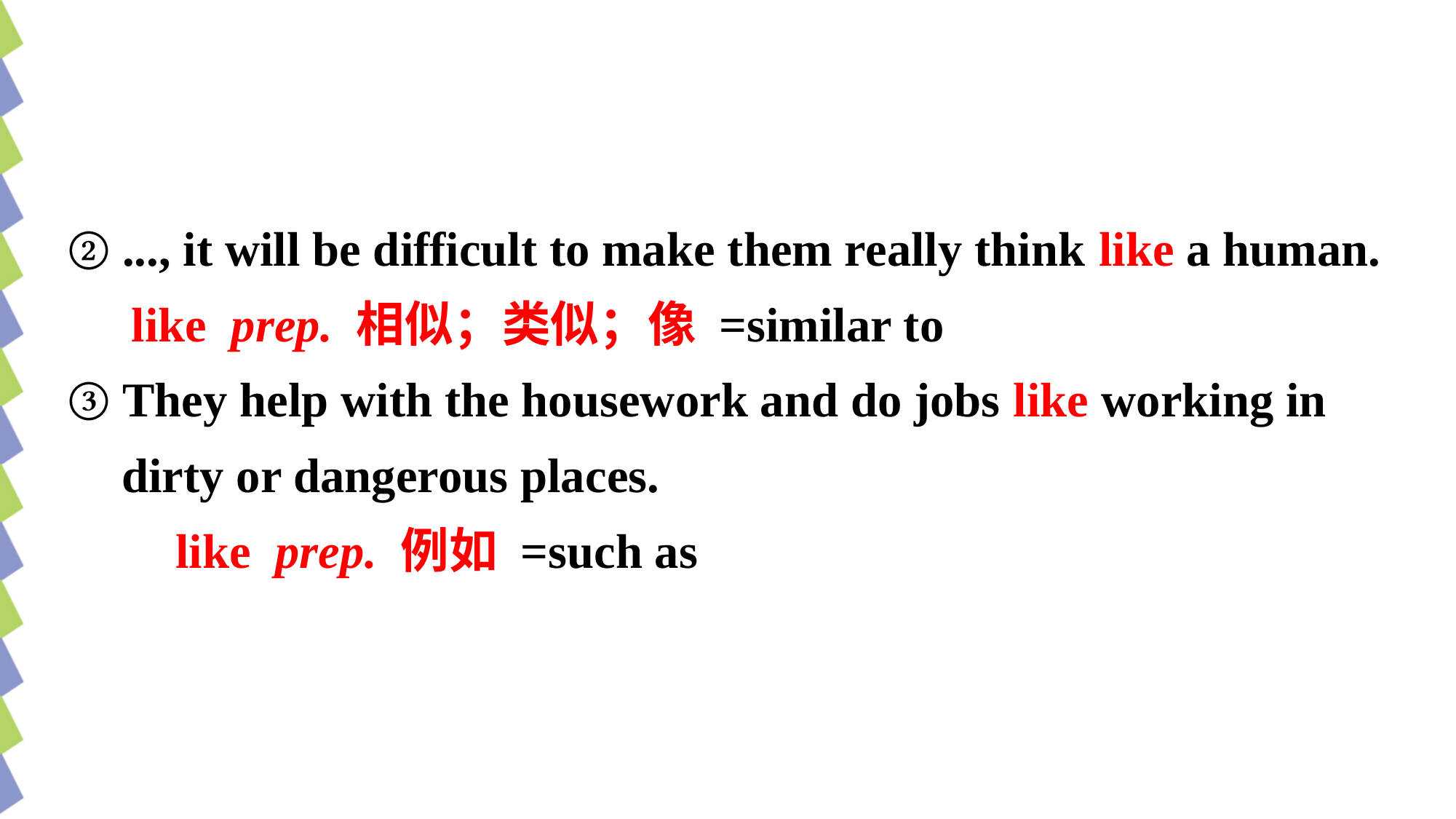

② ..., it will be difficult to make them really think like a human.
like  prep. 相似；类似；像 =similar to
③ They help with the housework and do jobs like working in dirty or dangerous places.
like  prep. 例如 =such as